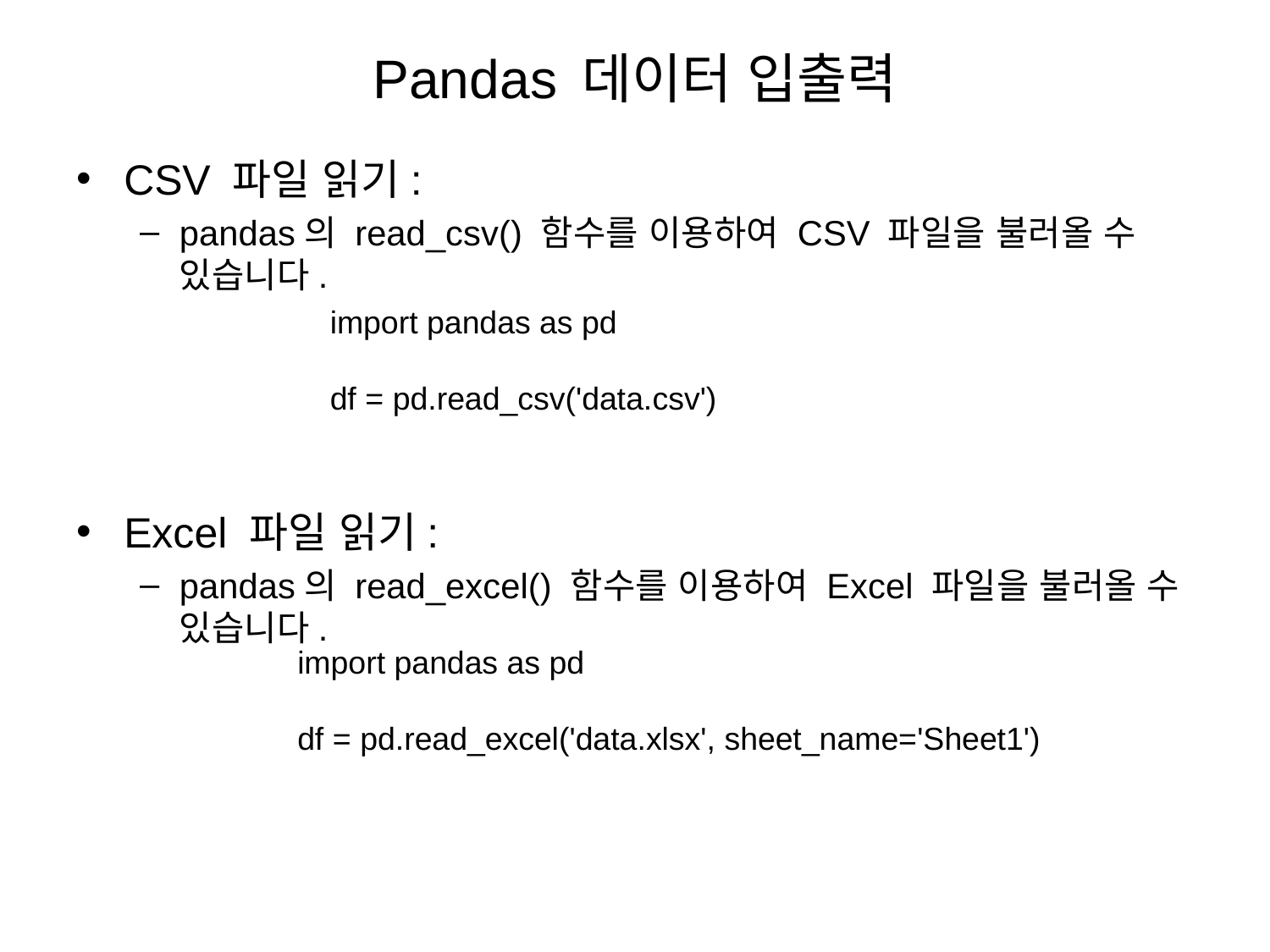

# Pandas 데이터 입출력
CSV 파일 읽기:
pandas의 read_csv() 함수를 이용하여 CSV 파일을 불러올 수 있습니다.

Excel 파일 읽기:
pandas의 read_excel() 함수를 이용하여 Excel 파일을 불러올 수 있습니다.
import pandas as pd

df = pd.read_csv('data.csv')
import pandas as pd

df = pd.read_excel('data.xlsx', sheet_name='Sheet1')